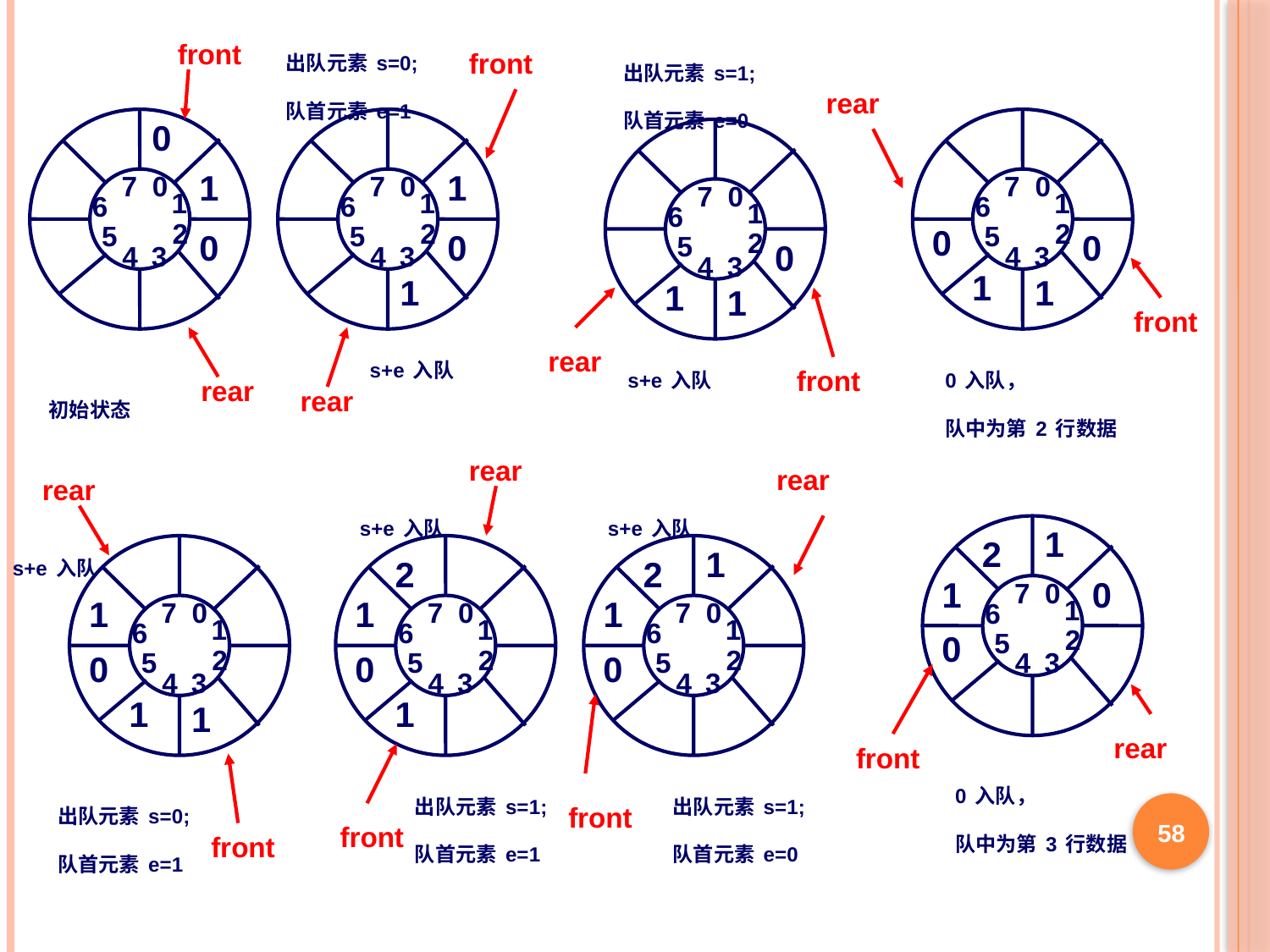

出队元素s=0;
队首元素e=1
front

7
0

1
6
2
5

4
3

1
0
1

s+e入队
rear
front

7
0

1
6
2
5

4
3

0
1
0

初始状态
rear
出队元素s=1;
队首元素e=0
rear

7
0

1
6
2
5

4
3

0
0

1
1
front

7
0

1
6
2
5

4
3

0
1
1

rear
front
s+e入队
0入队，
队中为第2行数据
rear

7
0

1
6
2
5

4
3

2
1
0
1

front
rear

7
0

1
6
2
5

4
3

1
2
1
0

front
rear

7
0

1
6
2
5

4
3

1
0
1
1

front
s+e入队
s+e入队

7
0

1
6
2
5

4
3

1
2
1
0
0

rear
front
s+e入队
0入队，
队中为第3行数据
出队元素s=1;
队首元素e=1
出队元素s=1;
队首元素e=0
出队元素s=0;
队首元素e=1
58